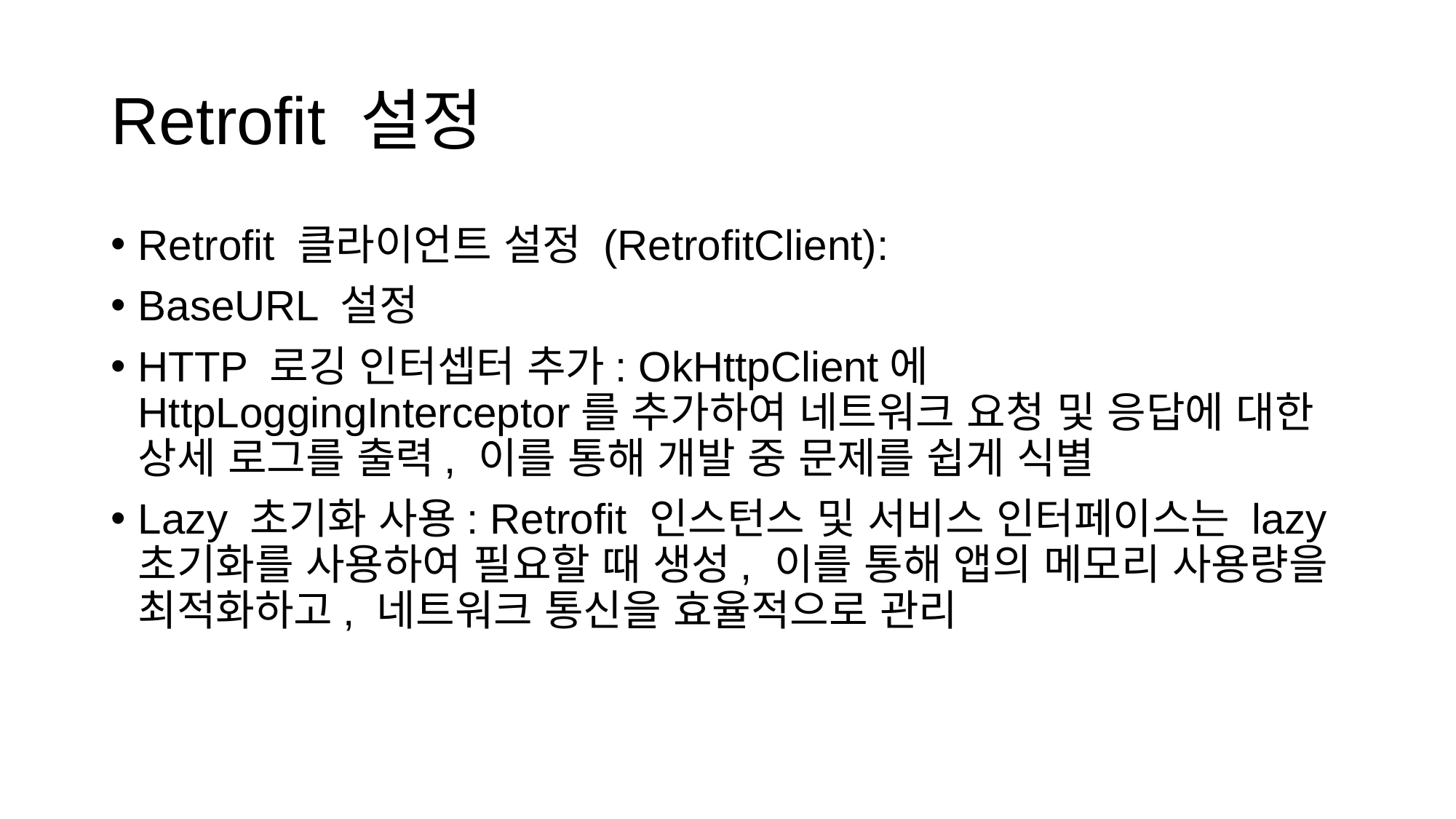

# Retrofit 설정
Retrofit 클라이언트 설정 (RetrofitClient):
BaseURL 설정
HTTP 로깅 인터셉터 추가: OkHttpClient에 HttpLoggingInterceptor를 추가하여 네트워크 요청 및 응답에 대한 상세 로그를 출력, 이를 통해 개발 중 문제를 쉽게 식별
Lazy 초기화 사용: Retrofit 인스턴스 및 서비스 인터페이스는 lazy 초기화를 사용하여 필요할 때 생성, 이를 통해 앱의 메모리 사용량을 최적화하고, 네트워크 통신을 효율적으로 관리